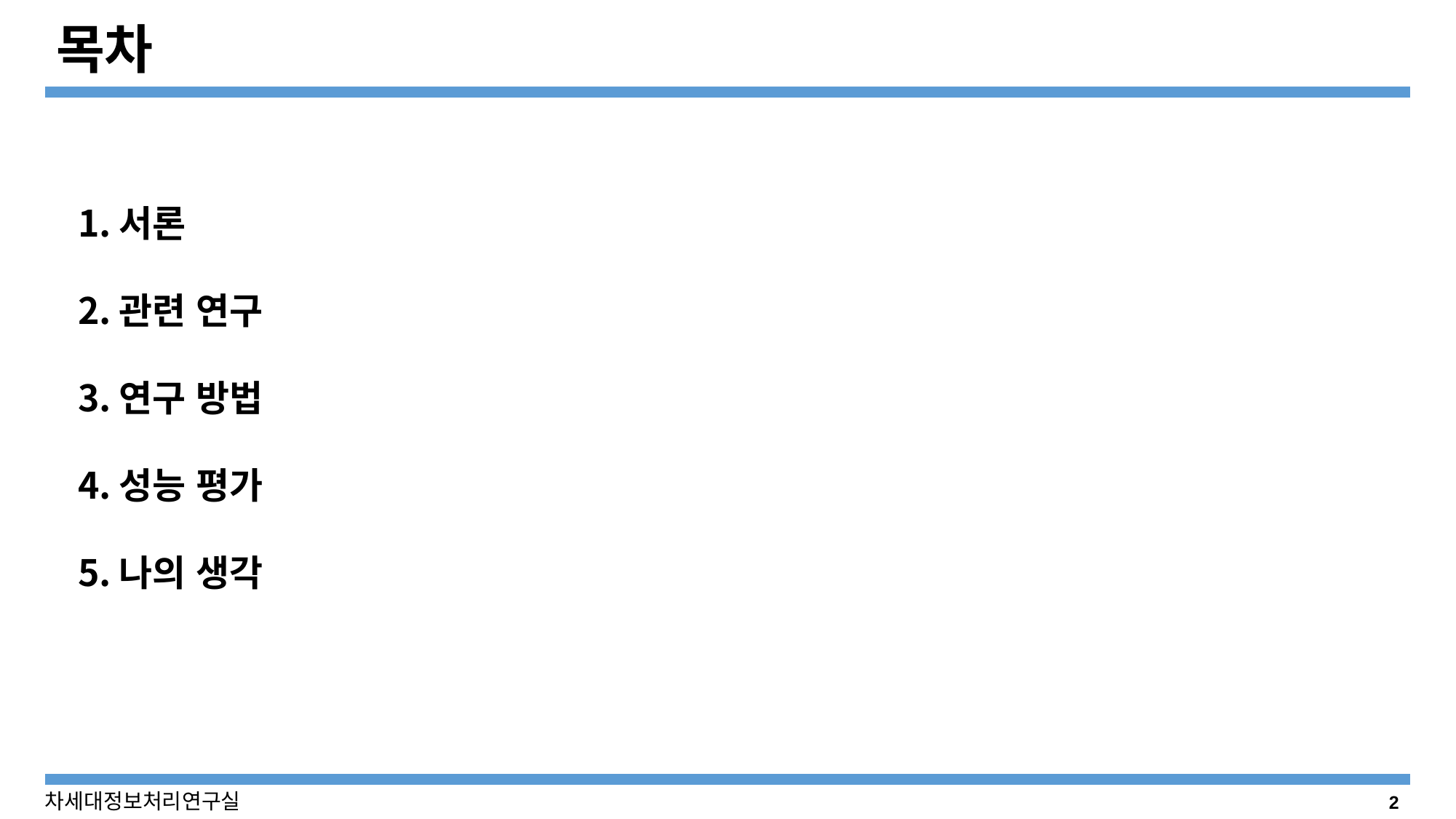

# 목차
서론
관련 연구
연구 방법
성능 평가
나의 생각

2